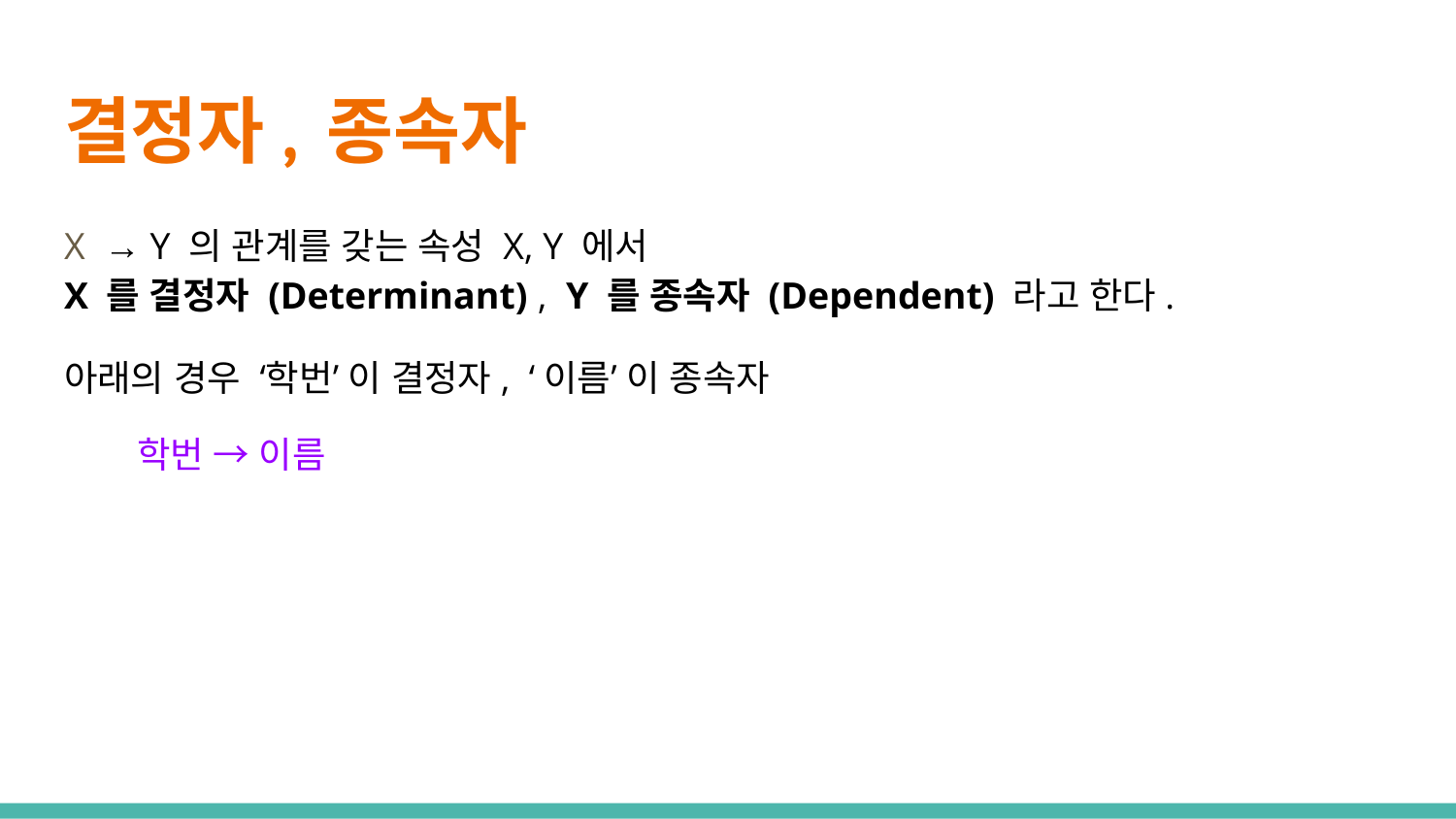

# 결정자, 종속자
X  → Y 의 관계를 갖는 속성 X, Y 에서
X 를 결정자 (Determinant) ,  Y 를 종속자 (Dependent) 라고 한다.
아래의 경우  ‘학번’ 이 결정자,  ‘이름’ 이 종속자
학번 → 이름